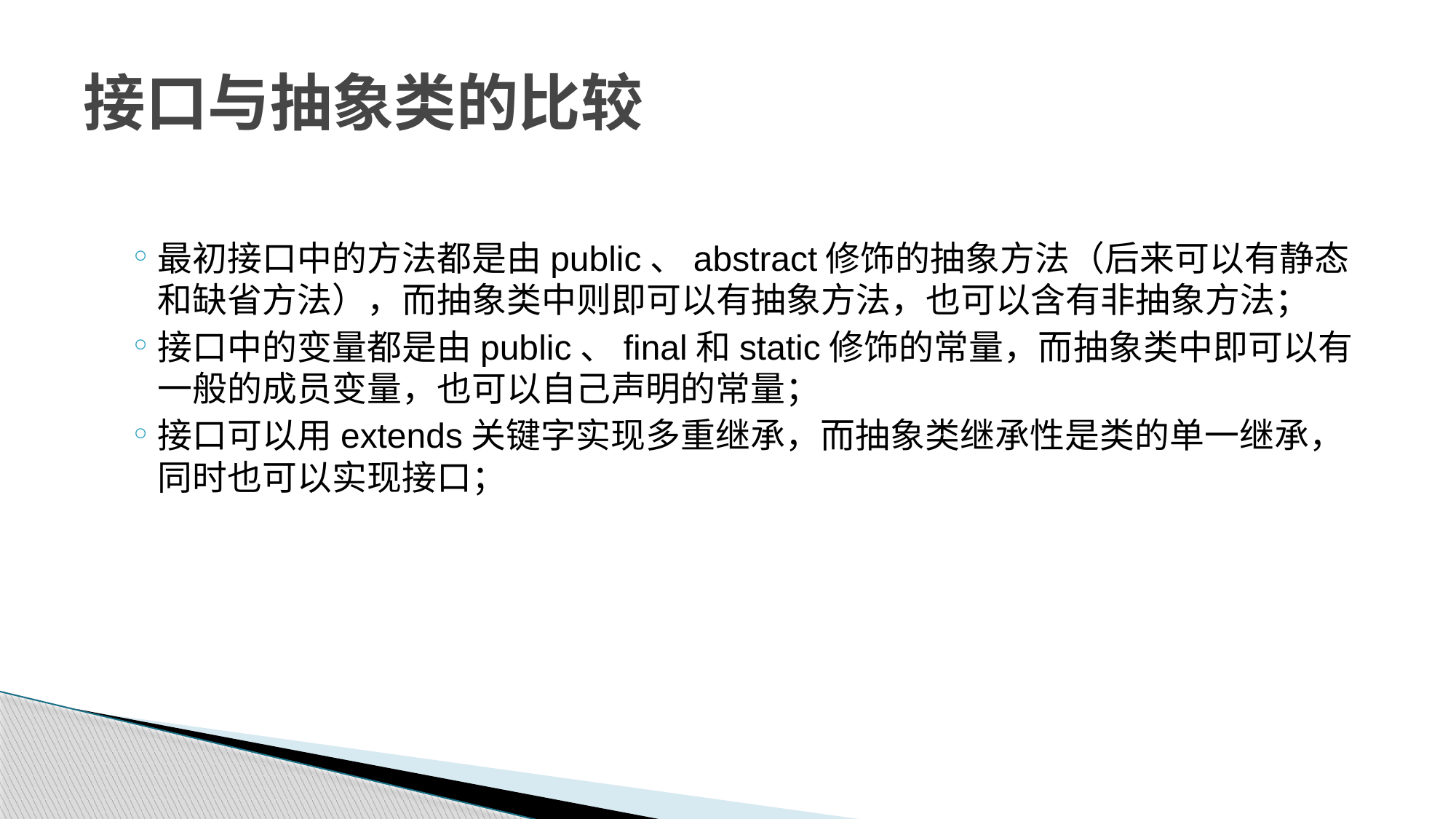

# 接口与抽象类的比较

最初接口中的方法都是由public、abstract修饰的抽象方法（后来可以有静态和缺省方法），而抽象类中则即可以有抽象方法，也可以含有非抽象方法；
接口中的变量都是由public、final和static修饰的常量，而抽象类中即可以有一般的成员变量，也可以自己声明的常量；
接口可以用extends关键字实现多重继承，而抽象类继承性是类的单一继承，同时也可以实现接口；